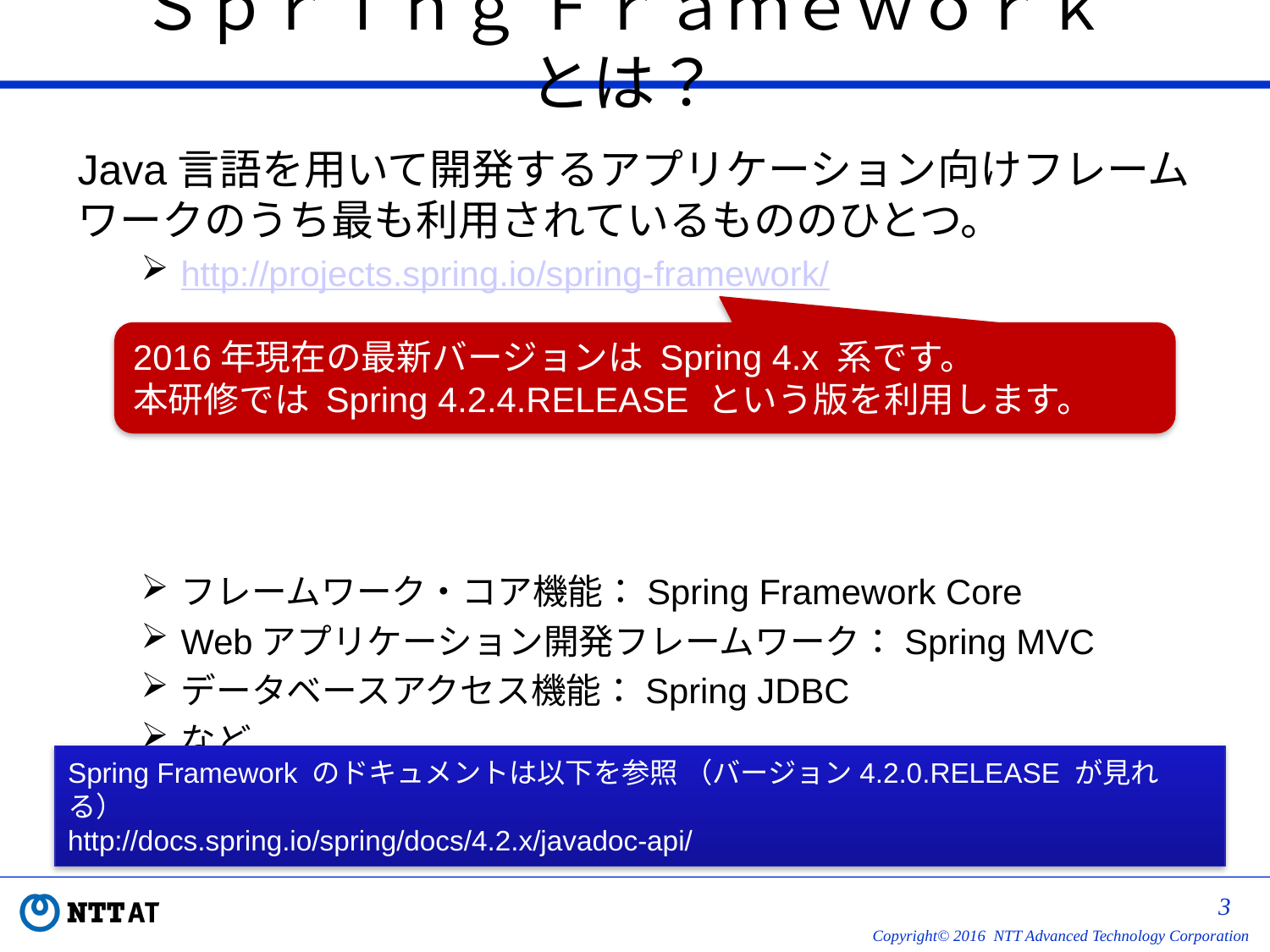

# Ｓｐｒｉｎｇ Ｆｒａｍｅｗｏｒｋ とは？
Java言語を用いて開発するアプリケーション向けフレームワークのうち最も利用されているもののひとつ。
http://projects.spring.io/spring-framework/

フレームワーク・コア機能：Spring Framework Core
Webアプリケーション開発フレームワーク：Spring MVC
データベースアクセス機能：Spring JDBC
など...
2016年現在の最新バージョンは Spring 4.x 系です。
本研修では Spring 4.2.4.RELEASE という版を利用します。
Spring Framework のドキュメントは以下を参照 （バージョン4.2.0.RELEASE が見れる）
http://docs.spring.io/spring/docs/4.2.x/javadoc-api/
3